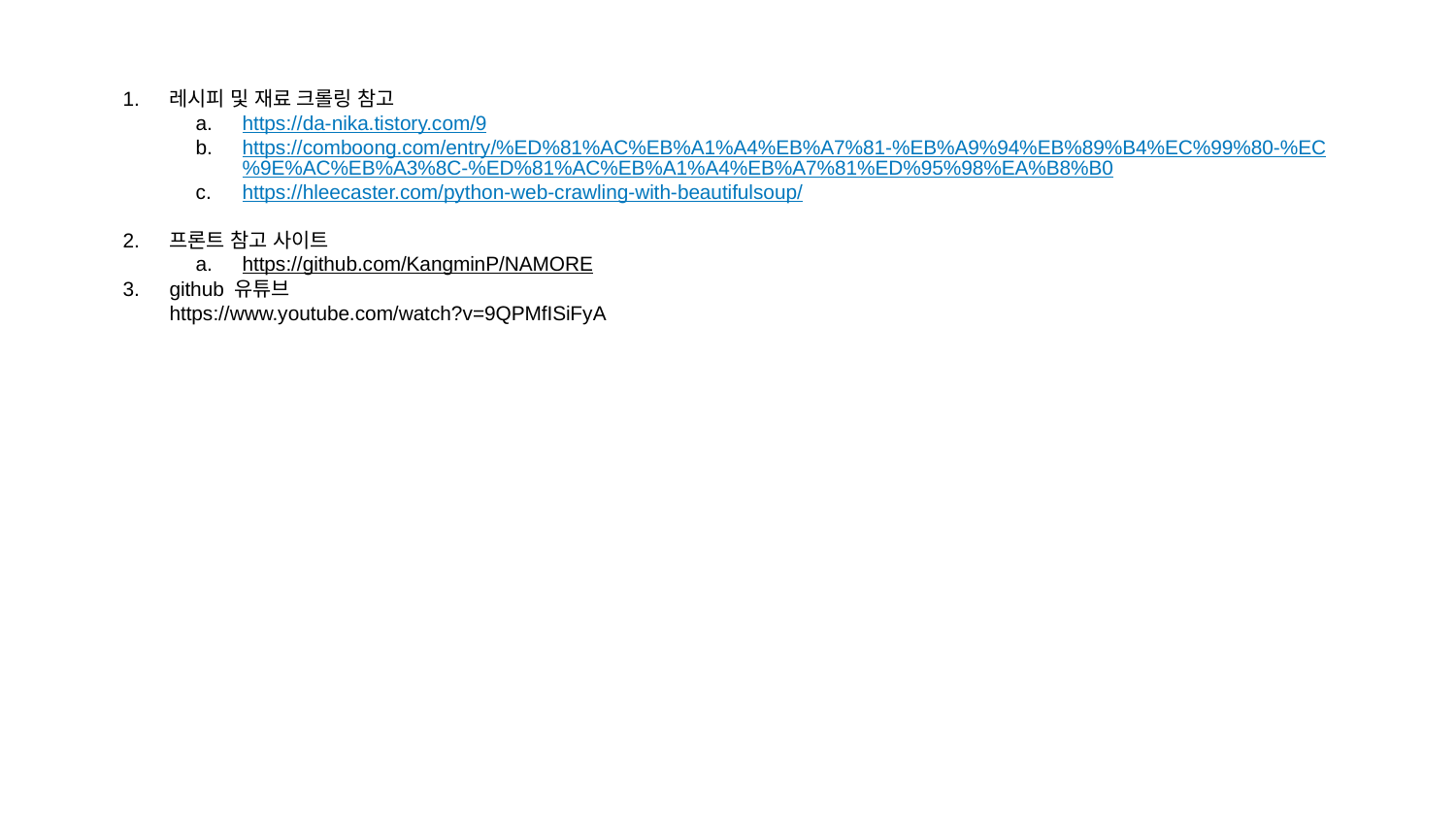

레시피 및 재료 크롤링 참고
https://da-nika.tistory.com/9
https://comboong.com/entry/%ED%81%AC%EB%A1%A4%EB%A7%81-%EB%A9%94%EB%89%B4%EC%99%80-%EC%9E%AC%EB%A3%8C-%ED%81%AC%EB%A1%A4%EB%A7%81%ED%95%98%EA%B8%B0
https://hleecaster.com/python-web-crawling-with-beautifulsoup/

프론트 참고 사이트
https://github.com/KangminP/NAMORE
github 유튜브
https://www.youtube.com/watch?v=9QPMfISiFyA